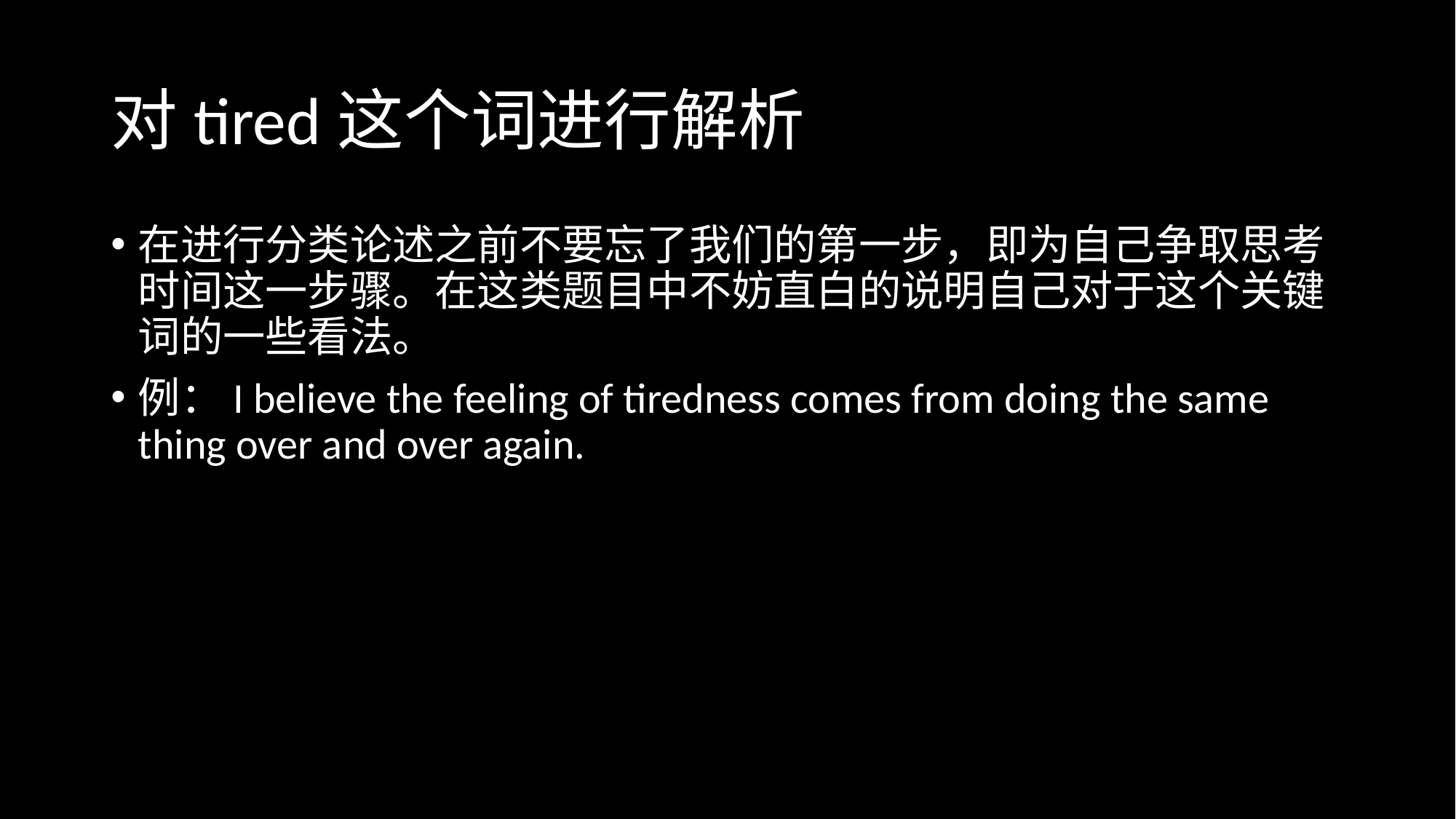

# 对tired这个词进行解析
在进行分类论述之前不要忘了我们的第一步，即为自己争取思考时间这一步骤。在这类题目中不妨直白的说明自己对于这个关键词的一些看法。
例：I believe the feeling of tiredness comes from doing the same thing over and over again.